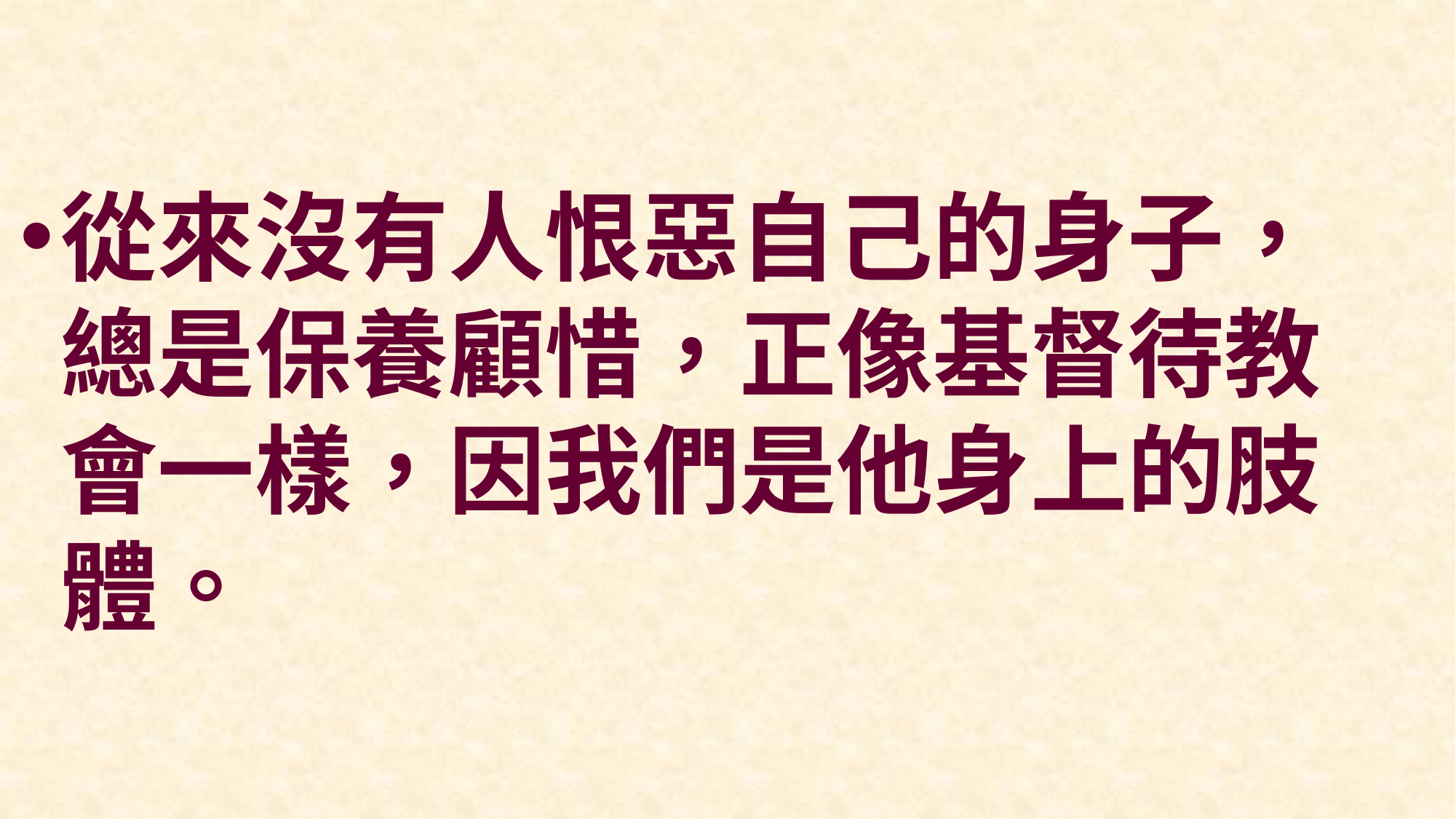

從來沒有人恨惡自己的身子，總是保養顧惜，正像基督待教會一樣，因我們是他身上的肢體。